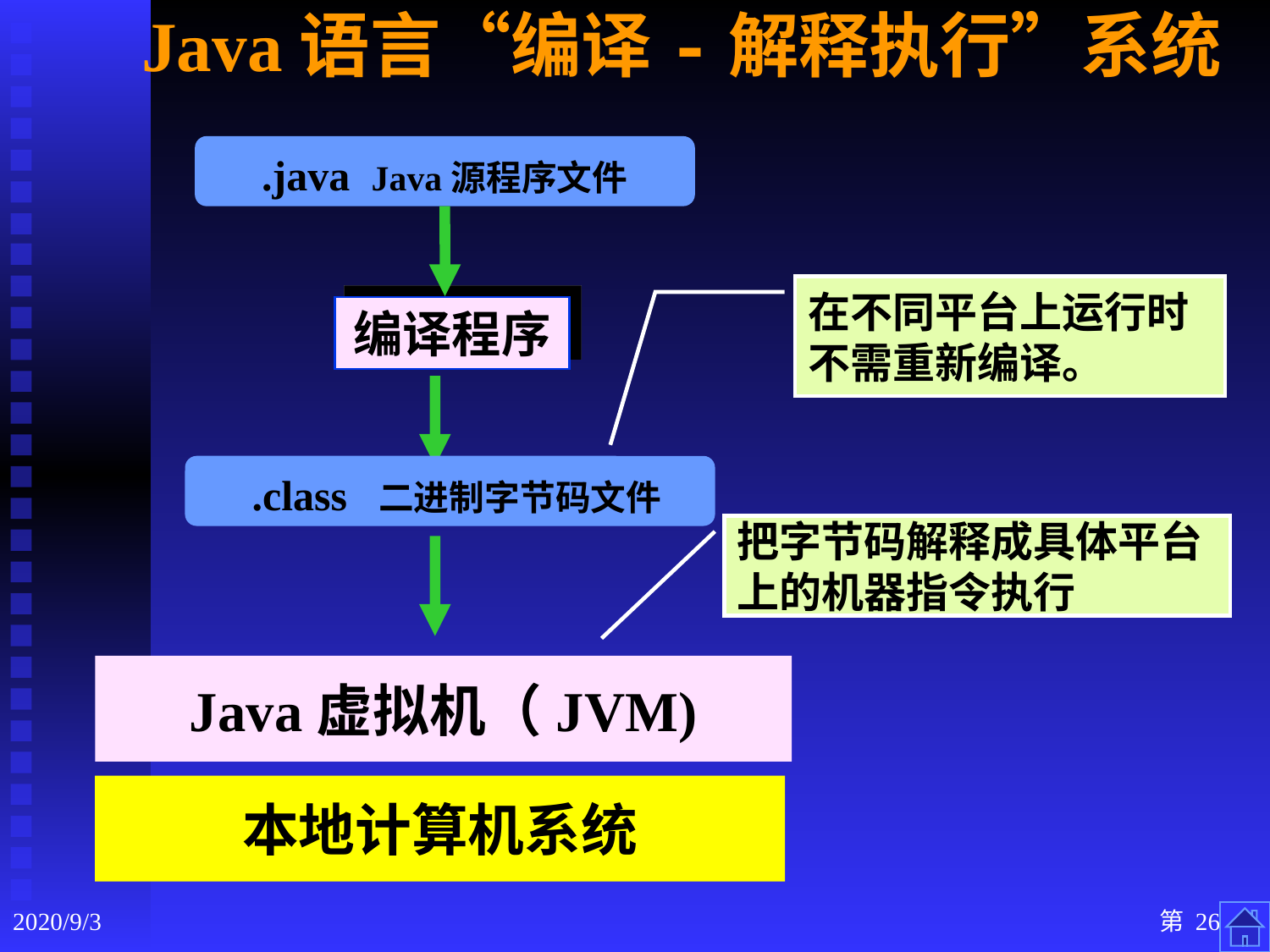

Java语言“编译-解释执行”系统
.java  Java源程序文件

在不同平台上运行时
不需重新编译。
编译程序

.class  二进制字节码文件
把字节码解释成具体平台上的机器指令执行

Java虚拟机（JVM)
本地计算机系统
2020/9/3
第 26 页